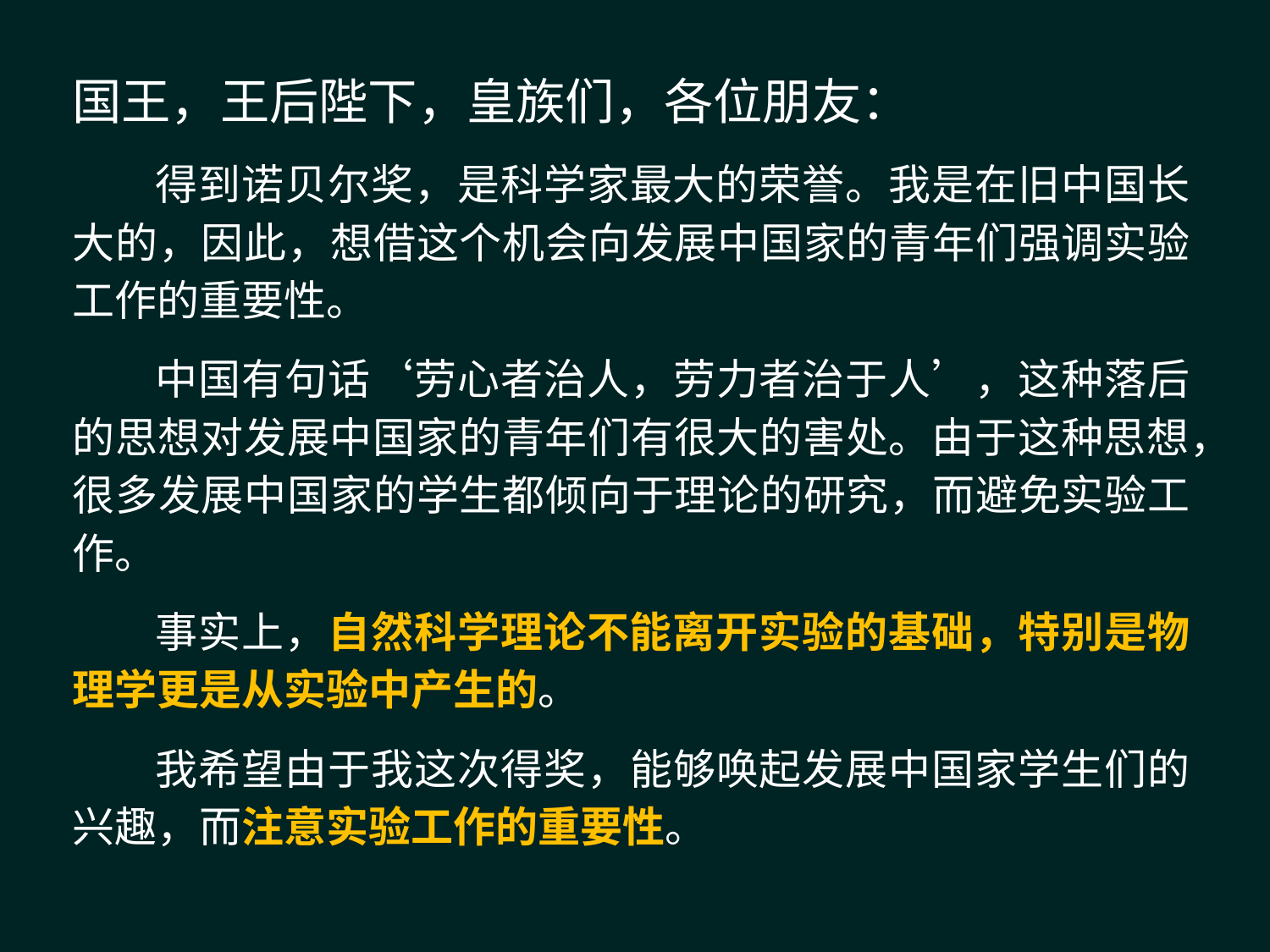

国王，王后陛下，皇族们，各位朋友：
       得到诺贝尔奖，是科学家最大的荣誉。我是在旧中国长大的，因此，想借这个机会向发展中国家的青年们强调实验工作的重要性。
       中国有句话‘劳心者治人，劳力者治于人’，这种落后的思想对发展中国家的青年们有很大的害处。由于这种思想，很多发展中国家的学生都倾向于理论的研究，而避免实验工作。
       事实上，自然科学理论不能离开实验的基础，特别是物理学更是从实验中产生的。
       我希望由于我这次得奖，能够唤起发展中国家学生们的兴趣，而注意实验工作的重要性。